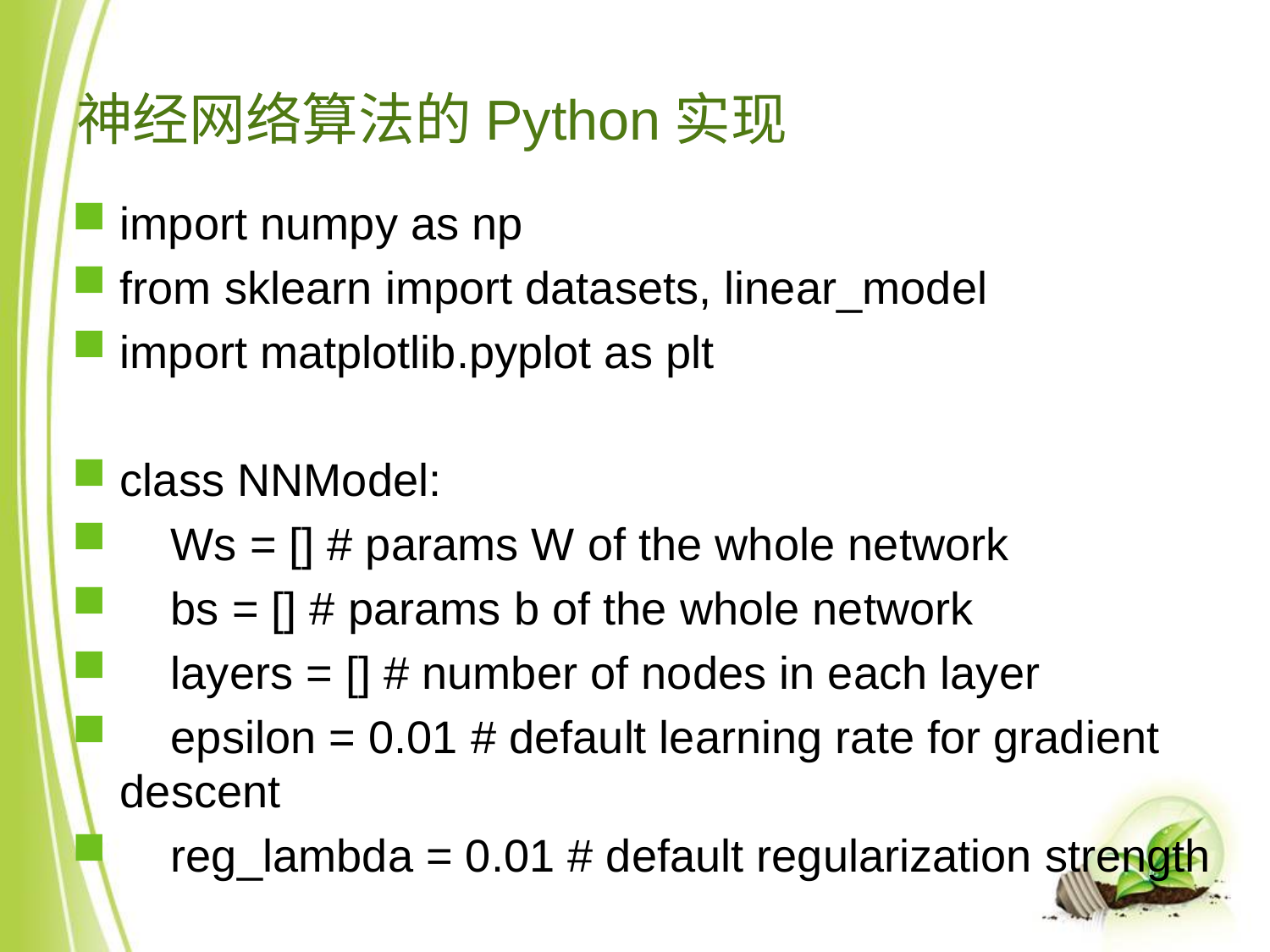

# 神经网络算法的Python实现
import numpy as np
from sklearn import datasets, linear_model
import matplotlib.pyplot as plt

class NNModel:
    Ws = [] # params W of the whole network
    bs = [] # params b of the whole network
    layers = [] # number of nodes in each layer
    epsilon = 0.01 # default learning rate for gradient descent
    reg_lambda = 0.01 # default regularization strength